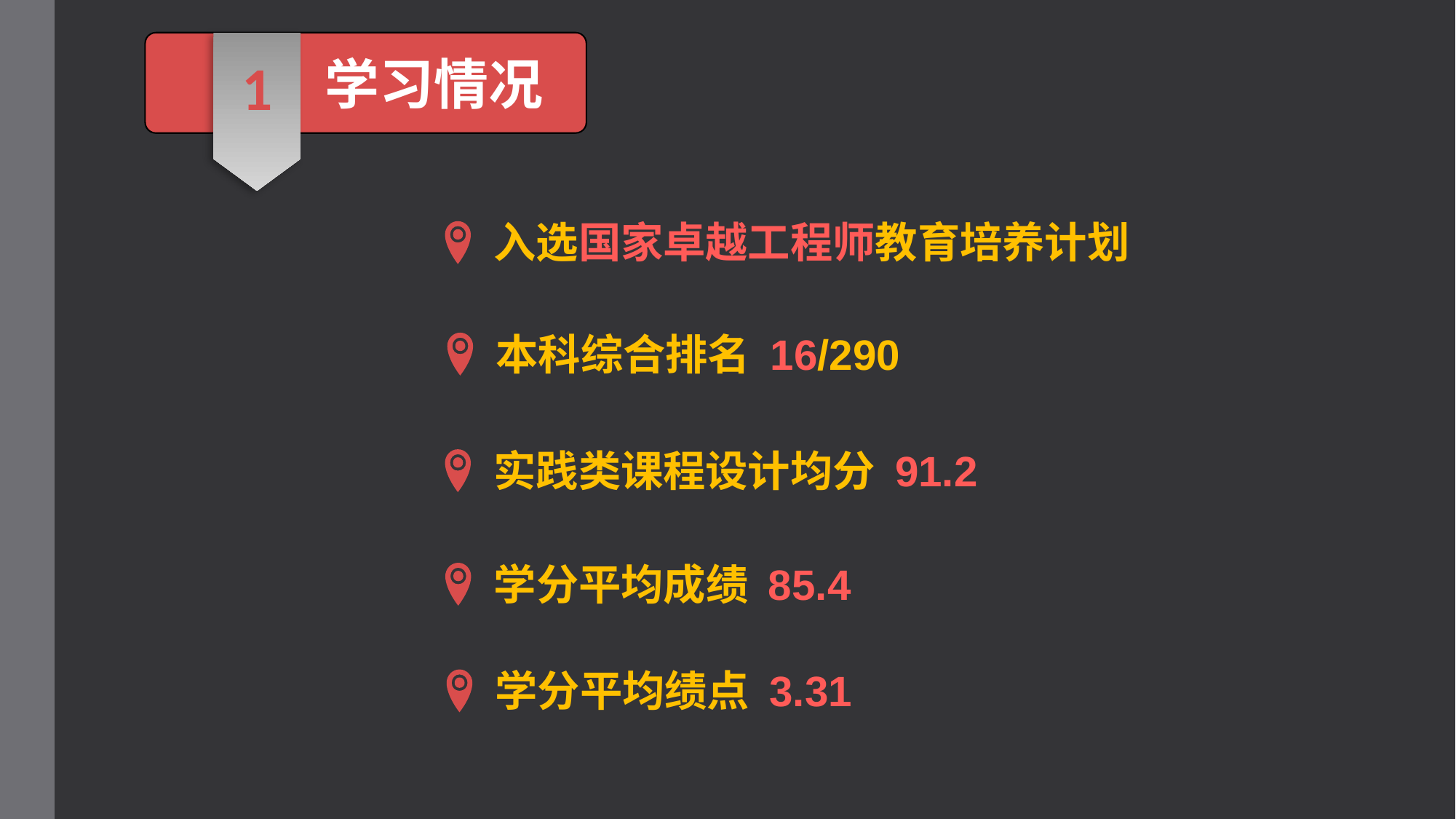

学习情况
1

》
入选国家卓越工程师教育培养计划

本科综合排名 16/290

实践类课程设计均分 91.2

学分平均成绩 85.4

学分平均绩点 3.31